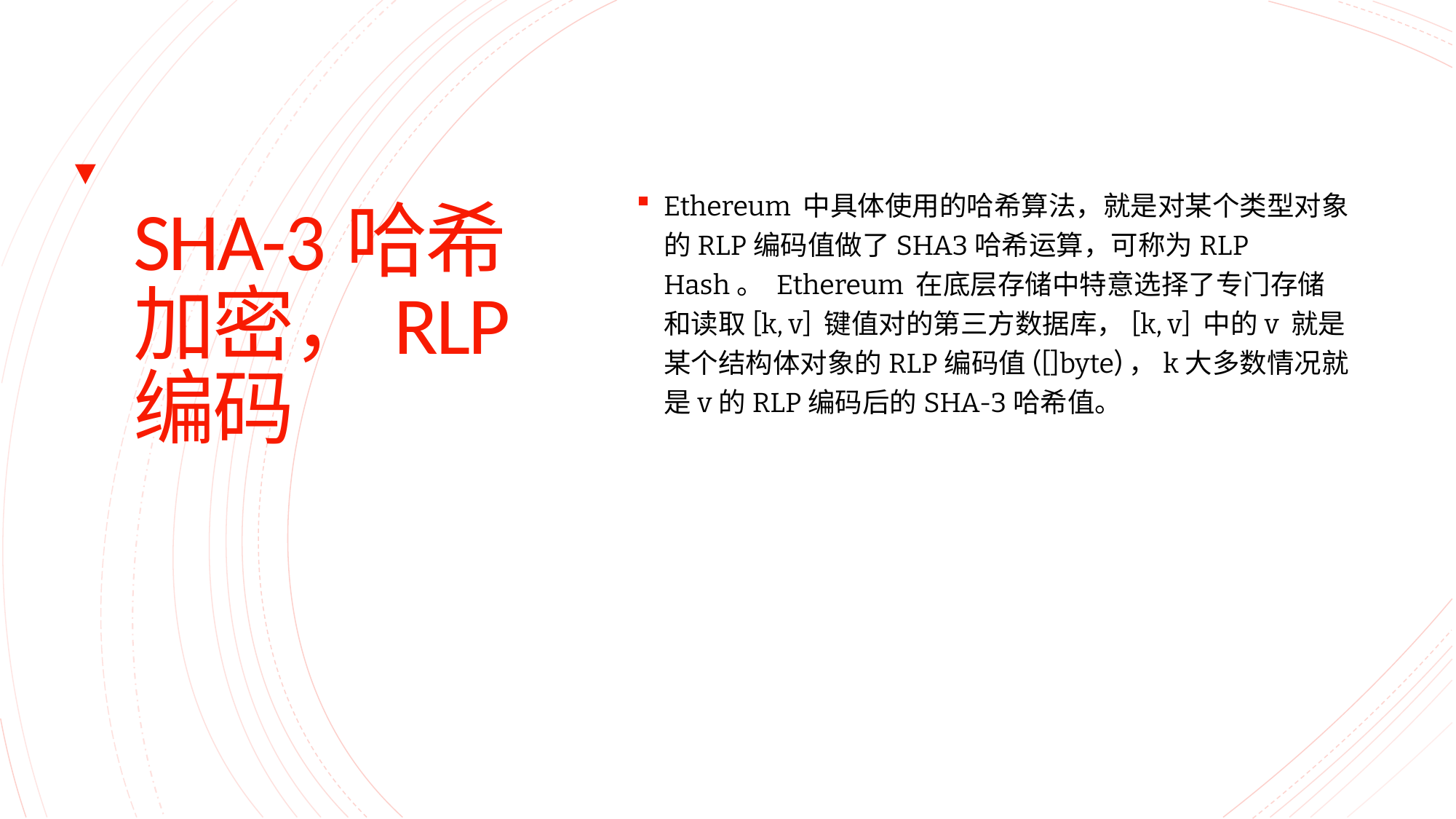

# SHA-3哈希加密，RLP编码
Ethereum 中具体使用的哈希算法，就是对某个类型对象的RLP编码值做了SHA3哈希运算，可称为RLP Hash。 Ethereum 在底层存储中特意选择了专门存储和读取[k, v] 键值对的第三方数据库，[k, v] 中的v 就是某个结构体对象的RLP编码值([]byte)，k大多数情况就是v的RLP编码后的SHA-3哈希值。